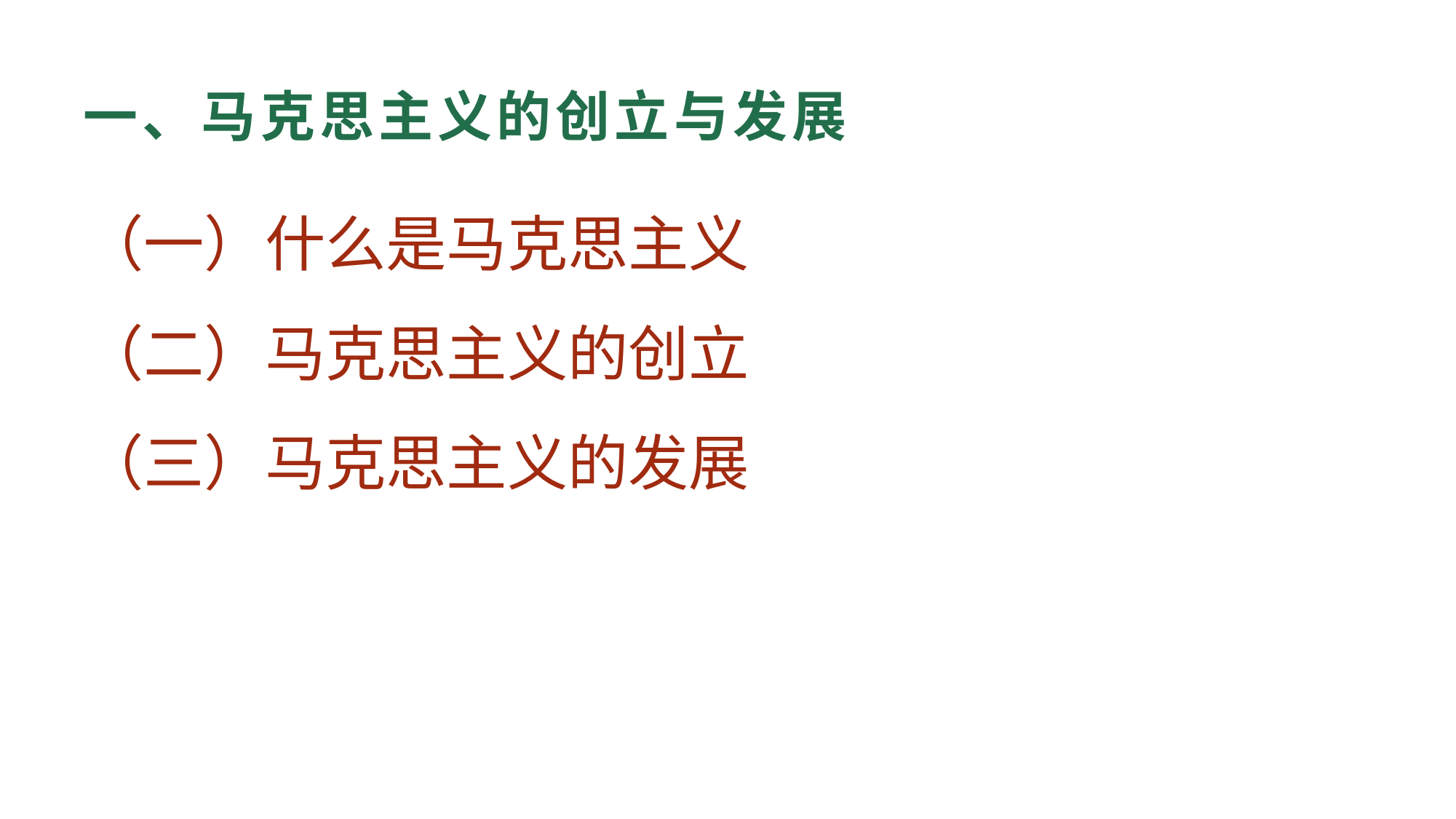

# 一、马克思主义的创立与发展
（一）什么是马克思主义
（二）马克思主义的创立
（三）马克思主义的发展